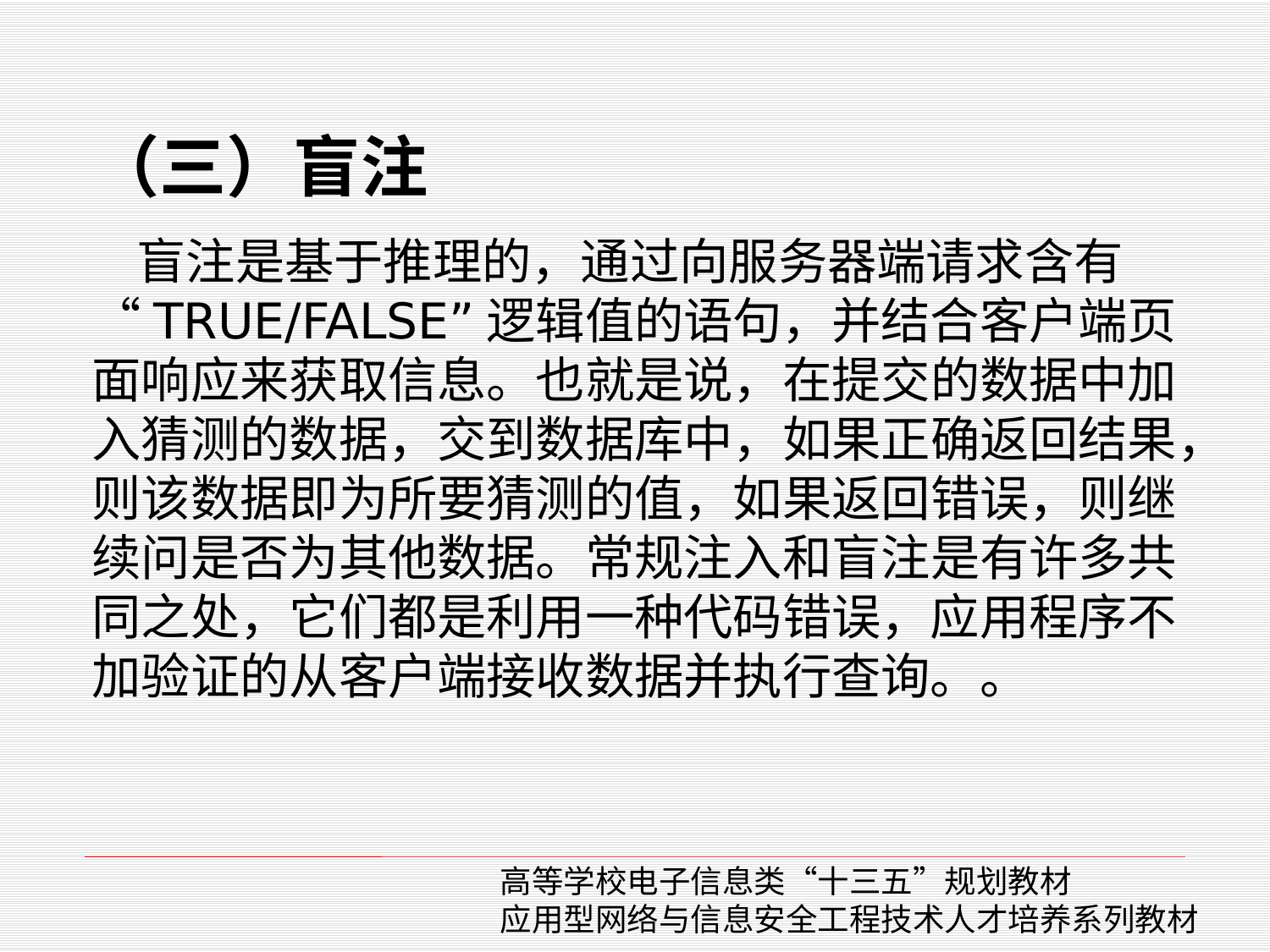

# （三）盲注
   盲注是基于推理的，通过向服务器端请求含有“TRUE/FALSE”逻辑值的语句，并结合客户端页面响应来获取信息。也就是说，在提交的数据中加入猜测的数据，交到数据库中，如果正确返回结果，则该数据即为所要猜测的值，如果返回错误，则继续问是否为其他数据。常规注入和盲注是有许多共同之处，它们都是利用一种代码错误，应用程序不加验证的从客户端接收数据并执行查询。。

高等学校电子信息类“十三五”规划教材
应用型网络与信息安全工程技术人才培养系列教材